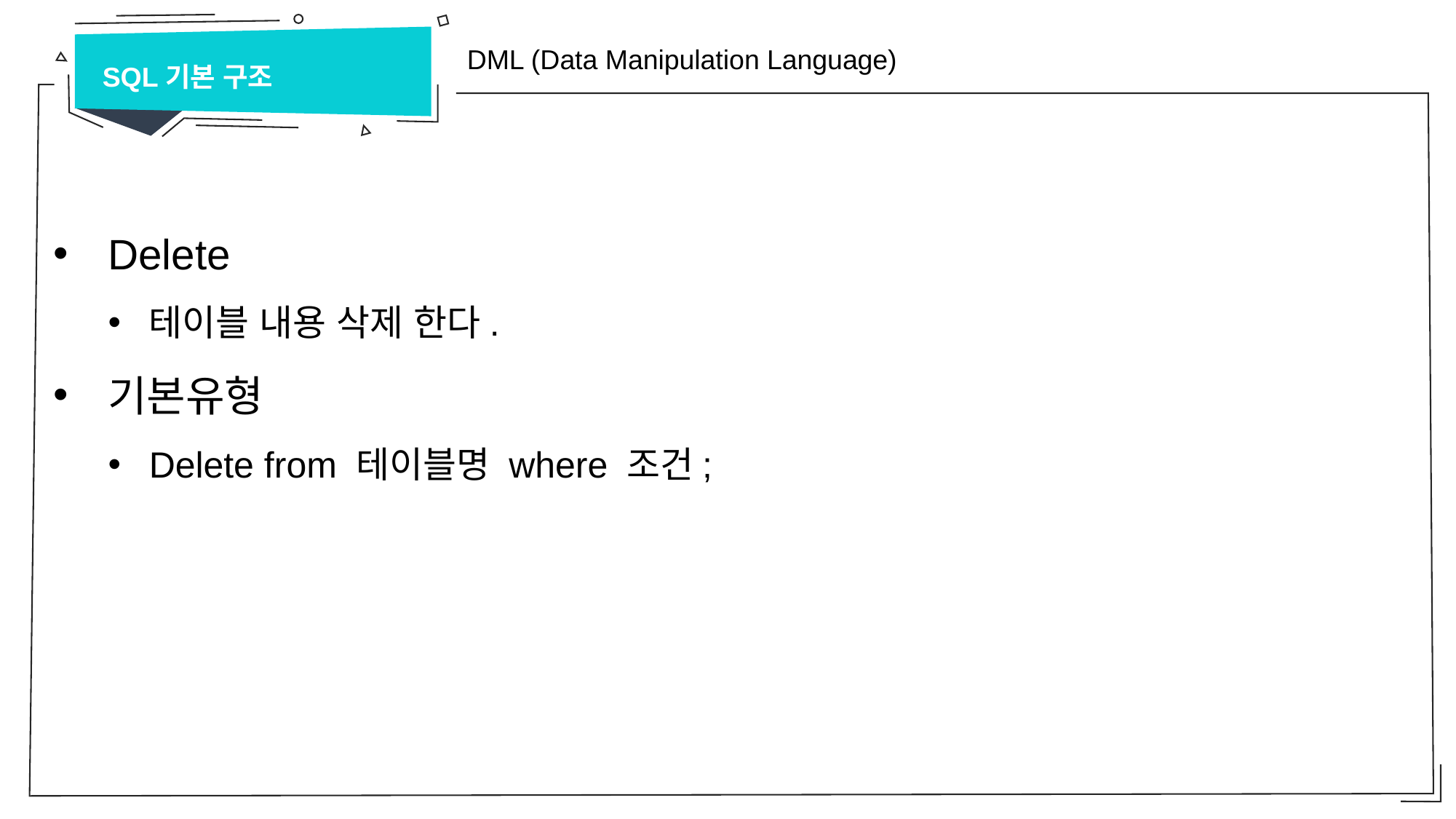

DML (Data Manipulation Language)
SQL기본 구조
Delete
테이블 내용 삭제 한다.
기본유형
Delete from 테이블명 where 조건;